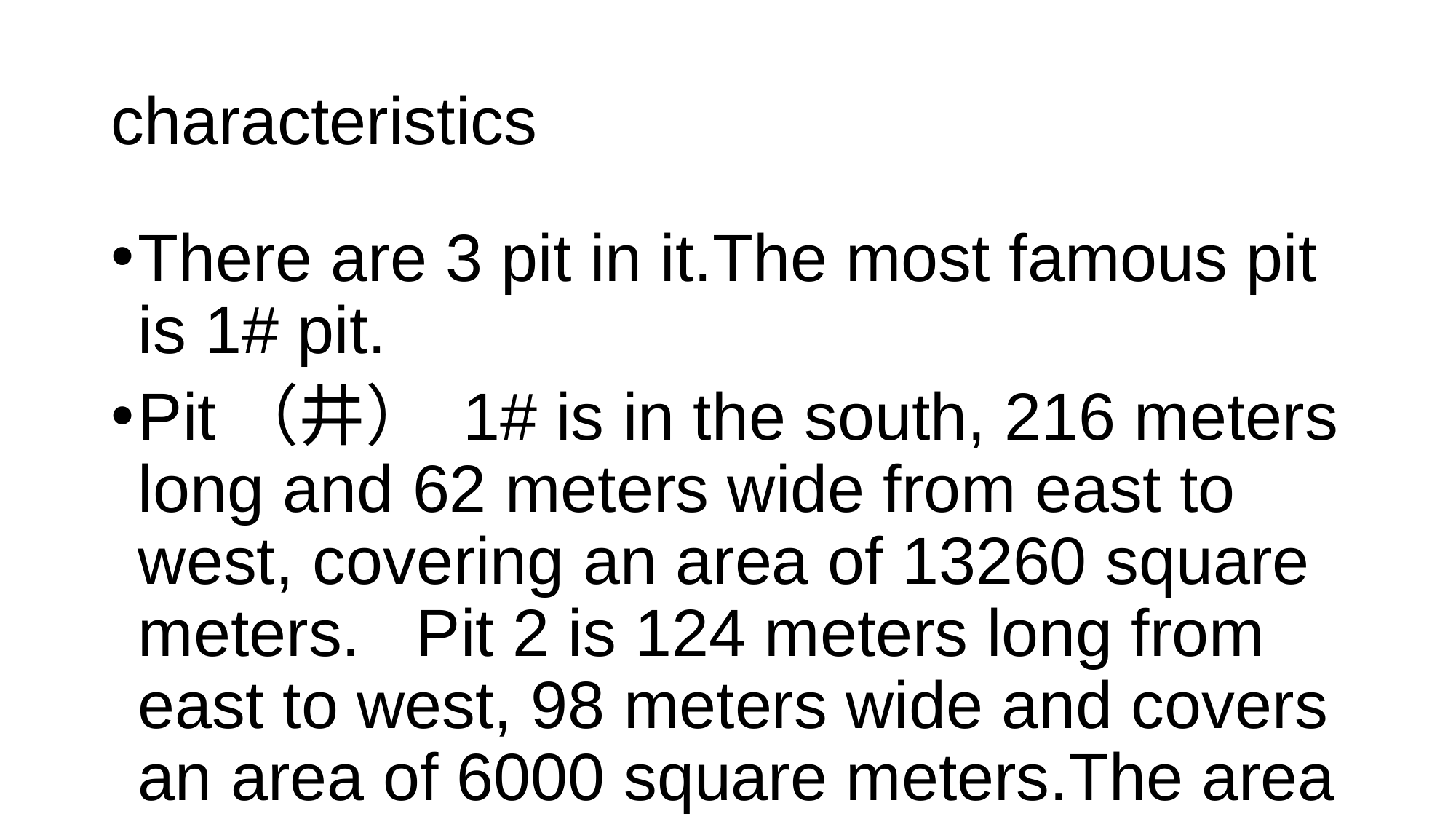

# characteristics
There are 3 pit in it.The most famous pit is 1# pit.
Pit（井） 1# is in the south, 216 meters long and 62 meters wide from east to west, covering an area of 13260 square meters.   Pit 2 is 124 meters long from east to west, 98 meters wide and covers an area of 6000 square meters.The area of  pit 3 is 520 square meters.